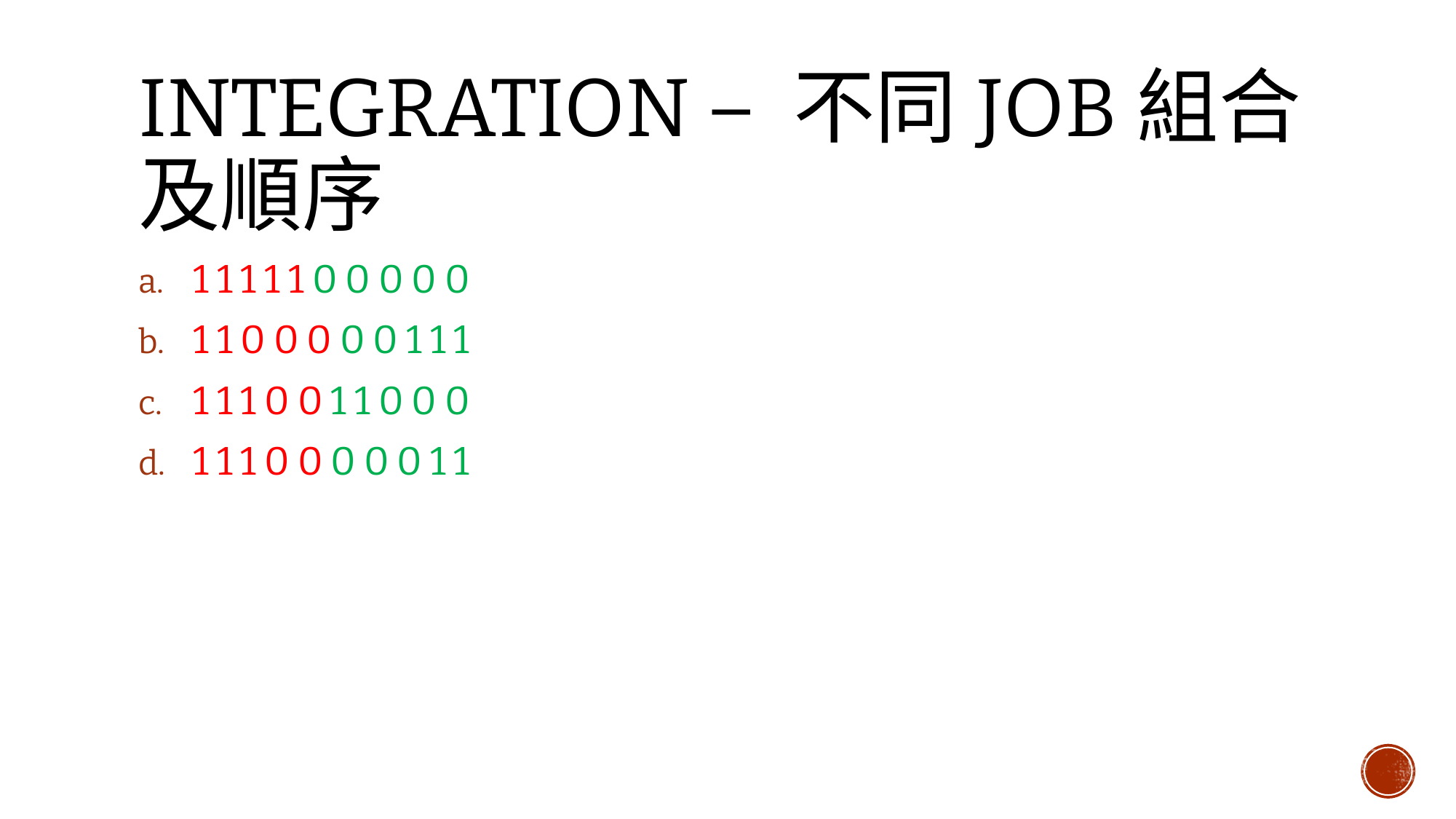

# Integration – 不同job組合及順序
1 1 1 1 1 0 0 0 0 0
1 1 0 0 0 0 0 1 1 1
1 1 1 0 0 1 1 0 0 0
1 1 1 0 0 0 0 0 1 1